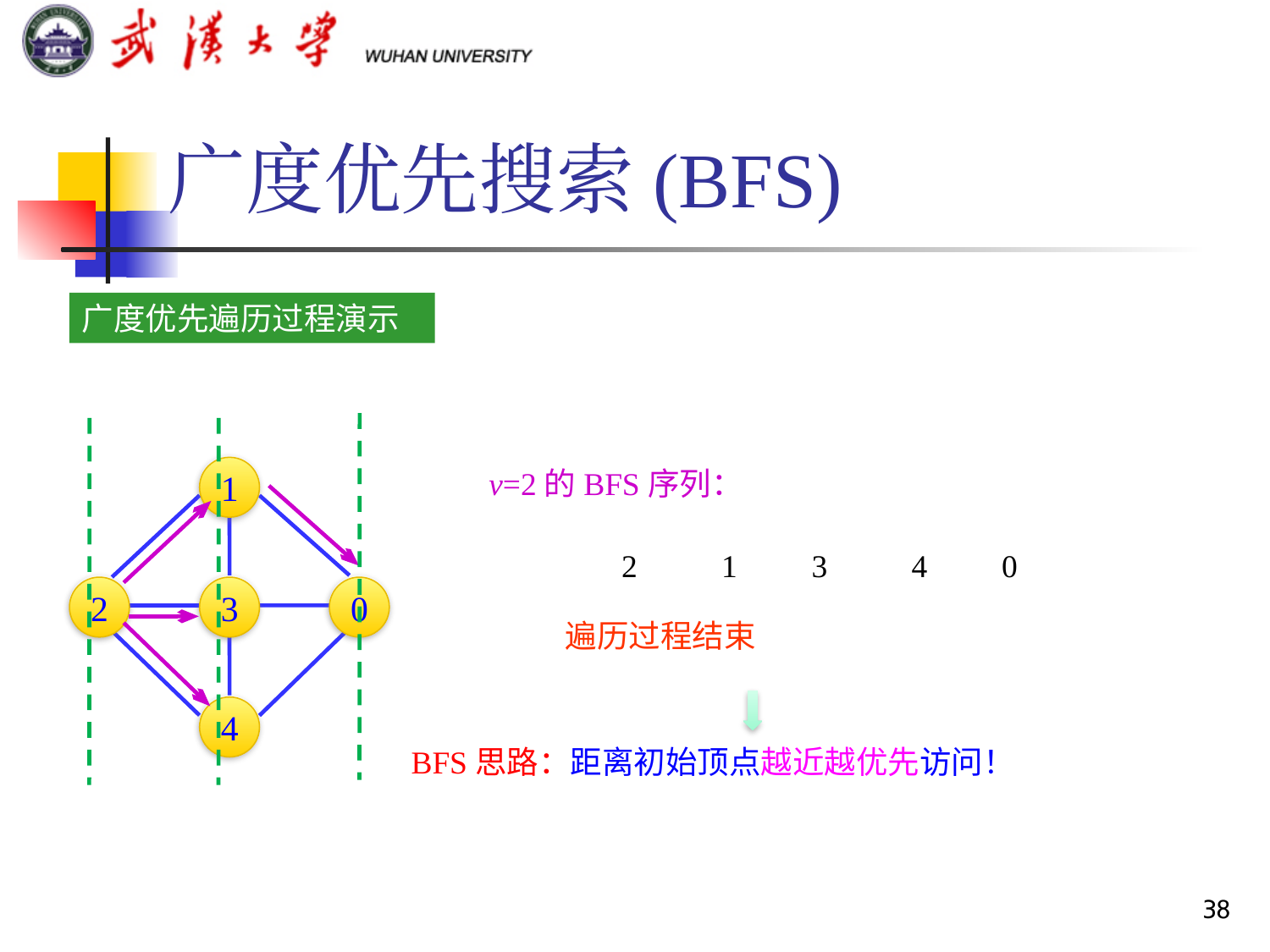

广度优先搜索(BFS)
广度优先遍历过程演示

1
1
v=2的BFS序列：

2
1
3
4
0
2
3
0
2
3
0

遍历过程结束

BFS思路：距离初始顶点越近越优先访问！
4
4
38